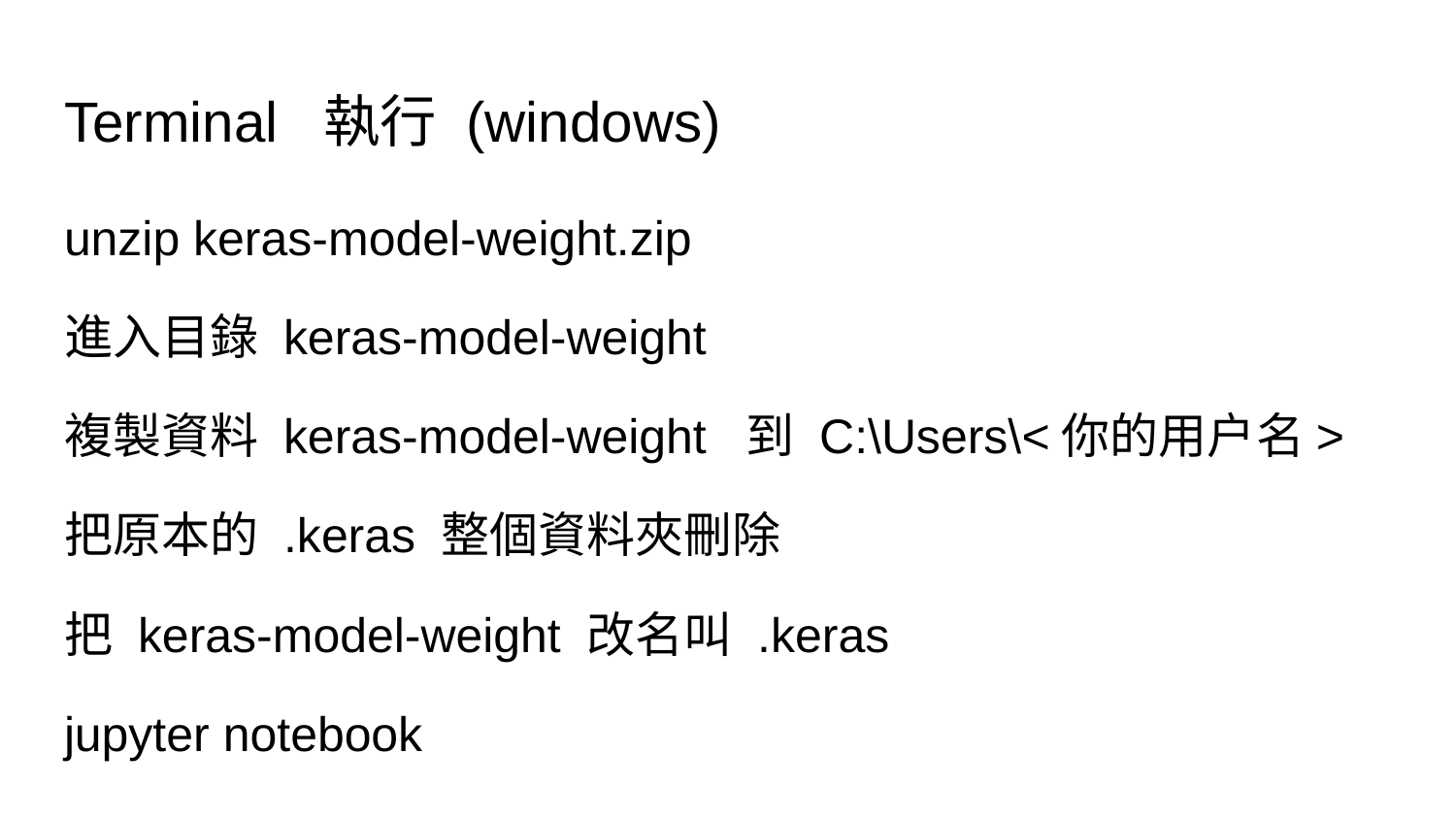

# Terminal  執行 (windows)
unzip keras-model-weight.zip
進入目錄 keras-model-weight
複製資料 keras-model-weight  到 C:\Users\<你的用户名>
把原本的 .keras 整個資料夾刪除
把 keras-model-weight 改名叫 .keras
jupyter notebook